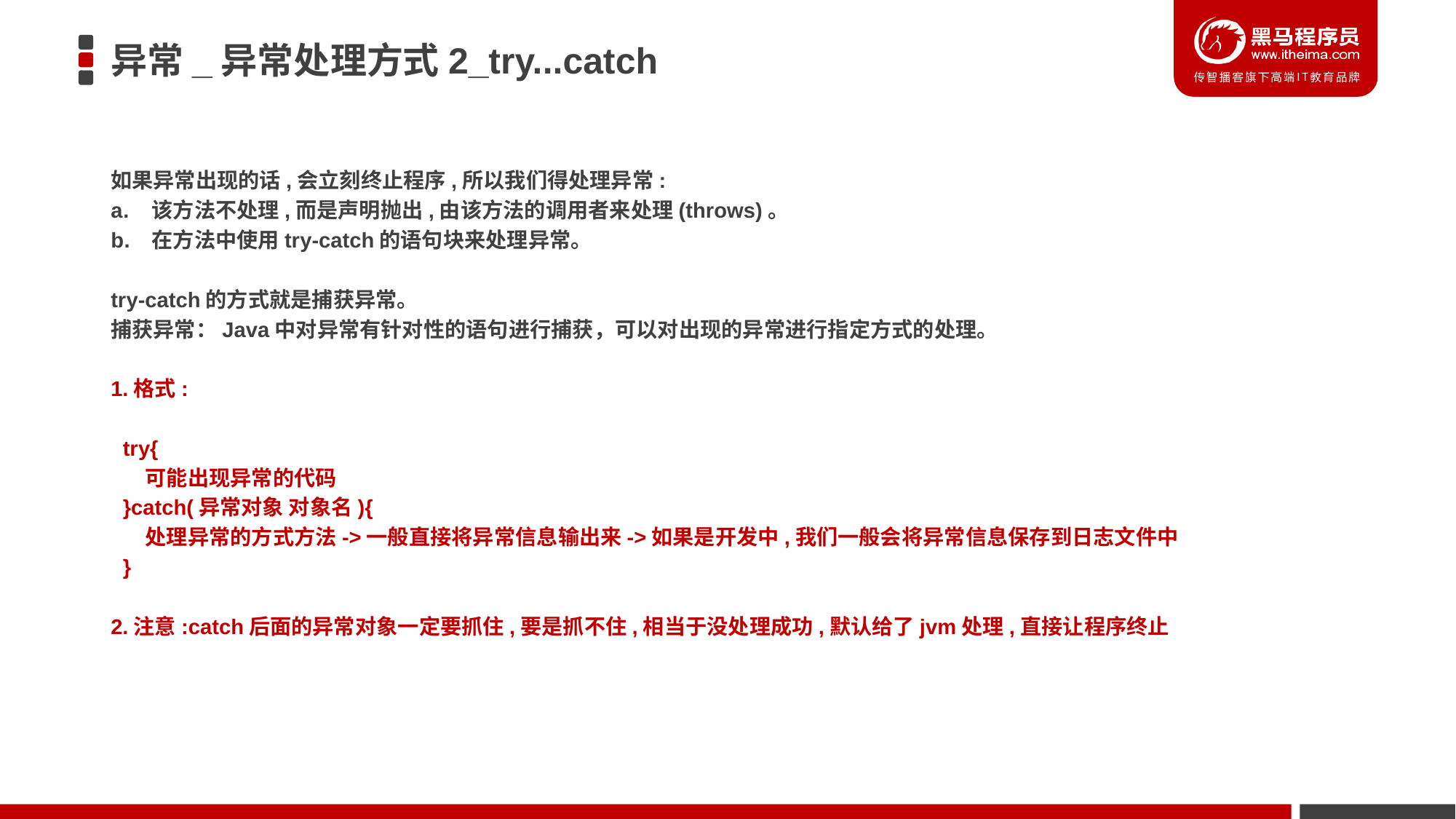

# 异常_异常处理方式2_try...catch

如果异常出现的话,会立刻终止程序,所以我们得处理异常:
该方法不处理,而是声明抛出,由该方法的调用者来处理(throws)。
在方法中使用try-catch的语句块来处理异常。

try-catch的方式就是捕获异常。
捕获异常：Java中对异常有针对性的语句进行捕获，可以对出现的异常进行指定方式的处理。

1.格式:

  try{
      可能出现异常的代码
  }catch(异常对象 对象名){
      处理异常的方式方法->一般直接将异常信息输出来->如果是开发中,我们一般会将异常信息保存到日志文件中
  }

2.注意:catch后面的异常对象一定要抓住,要是抓不住,相当于没处理成功,默认给了jvm处理,直接让程序终止